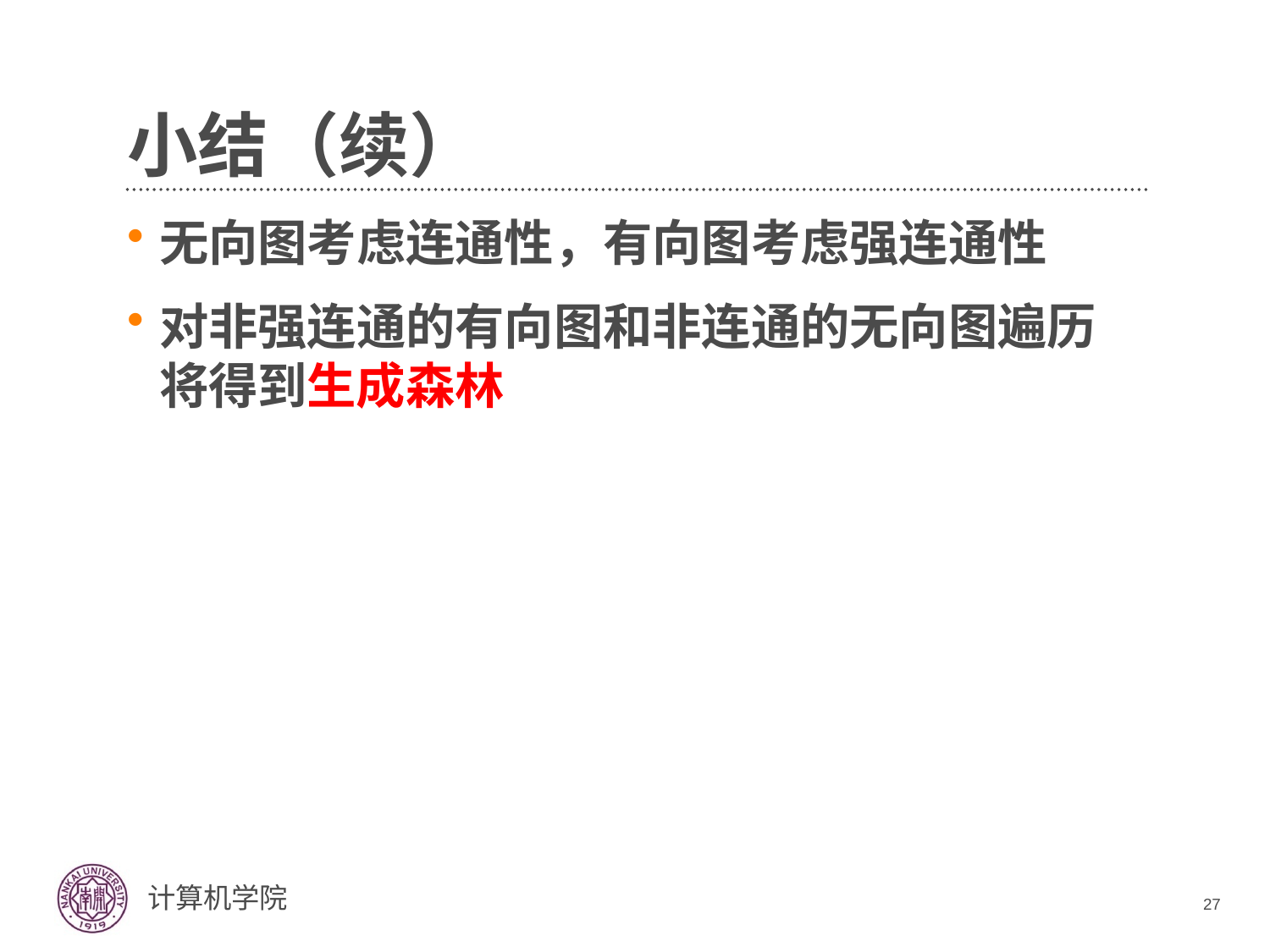

# 小结（续）
无向图考虑连通性，有向图考虑强连通性
对非强连通的有向图和非连通的无向图遍历将得到生成森林
27